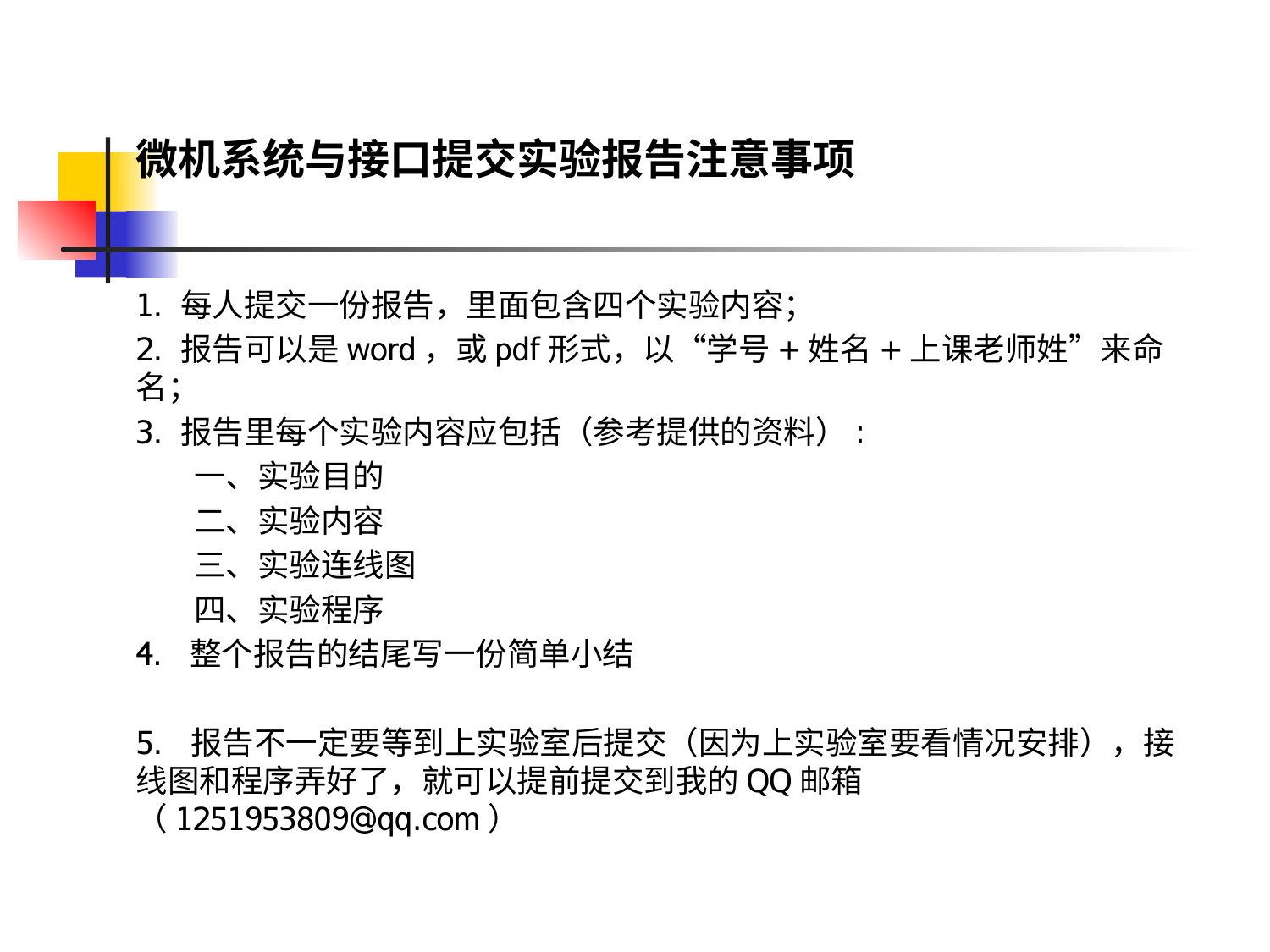

# 微机系统与接口提交实验报告注意事项
1. 每人提交一份报告，里面包含四个实验内容；
2. 报告可以是word，或pdf形式，以“学号+姓名+上课老师姓”来命名；
3. 报告里每个实验内容应包括（参考提供的资料）:
       一、实验目的
       二、实验内容
       三、实验连线图
       四、实验程序
4.  整个报告的结尾写一份简单小结

5.  报告不一定要等到上实验室后提交（因为上实验室要看情况安排），接线图和程序弄好了，就可以提前提交到我的QQ邮箱（1251953809@qq.com）